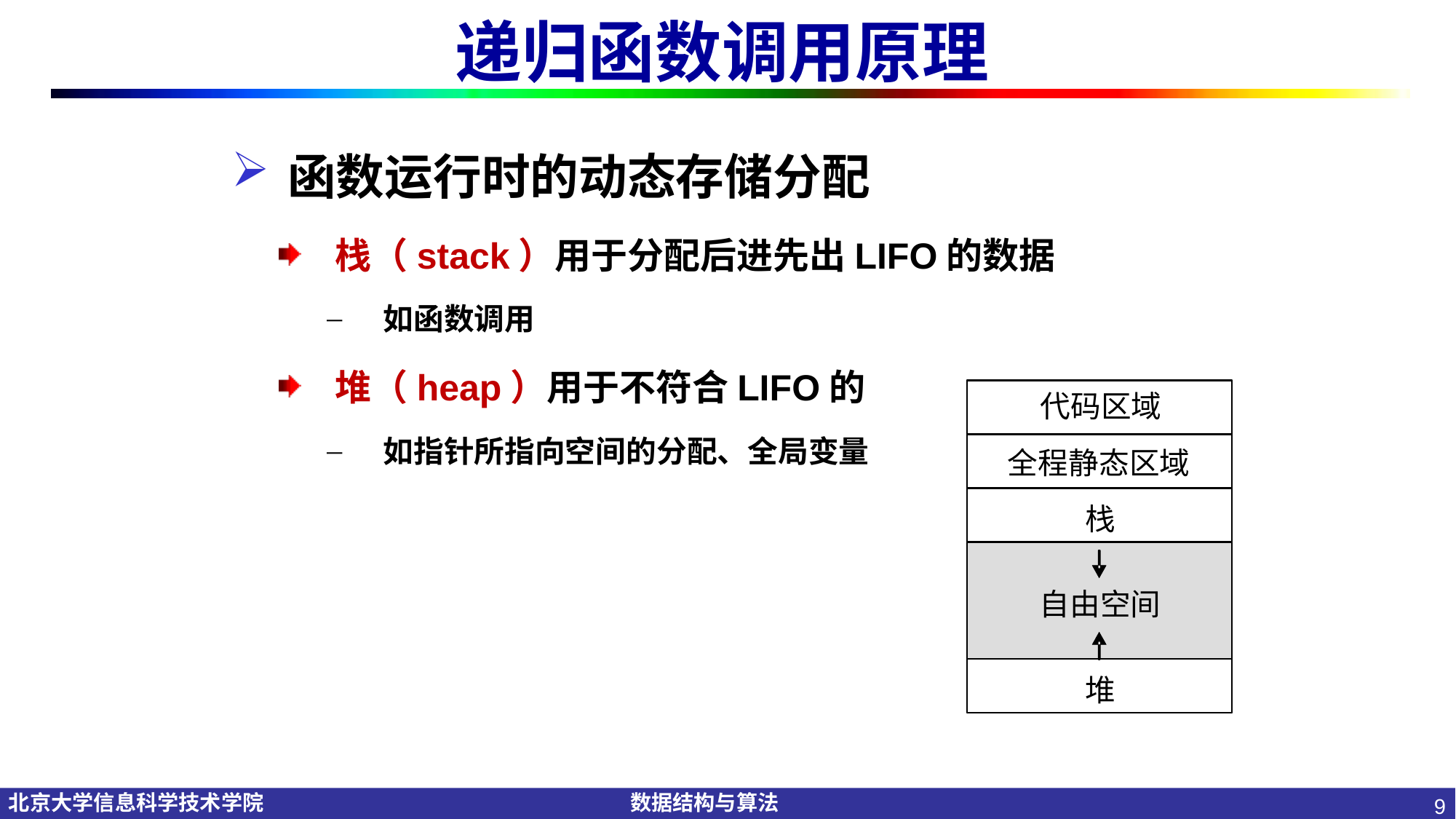

# 递归函数调用原理
函数运行时的动态存储分配
栈（stack）用于分配后进先出LIFO的数据
如函数调用
堆（heap）用于不符合LIFO的
如指针所指向空间的分配、全局变量

代码区域
代码区域

全程静态区域
全程 /静态区域

栈

自由空间

堆
栈

自由空间

堆
9